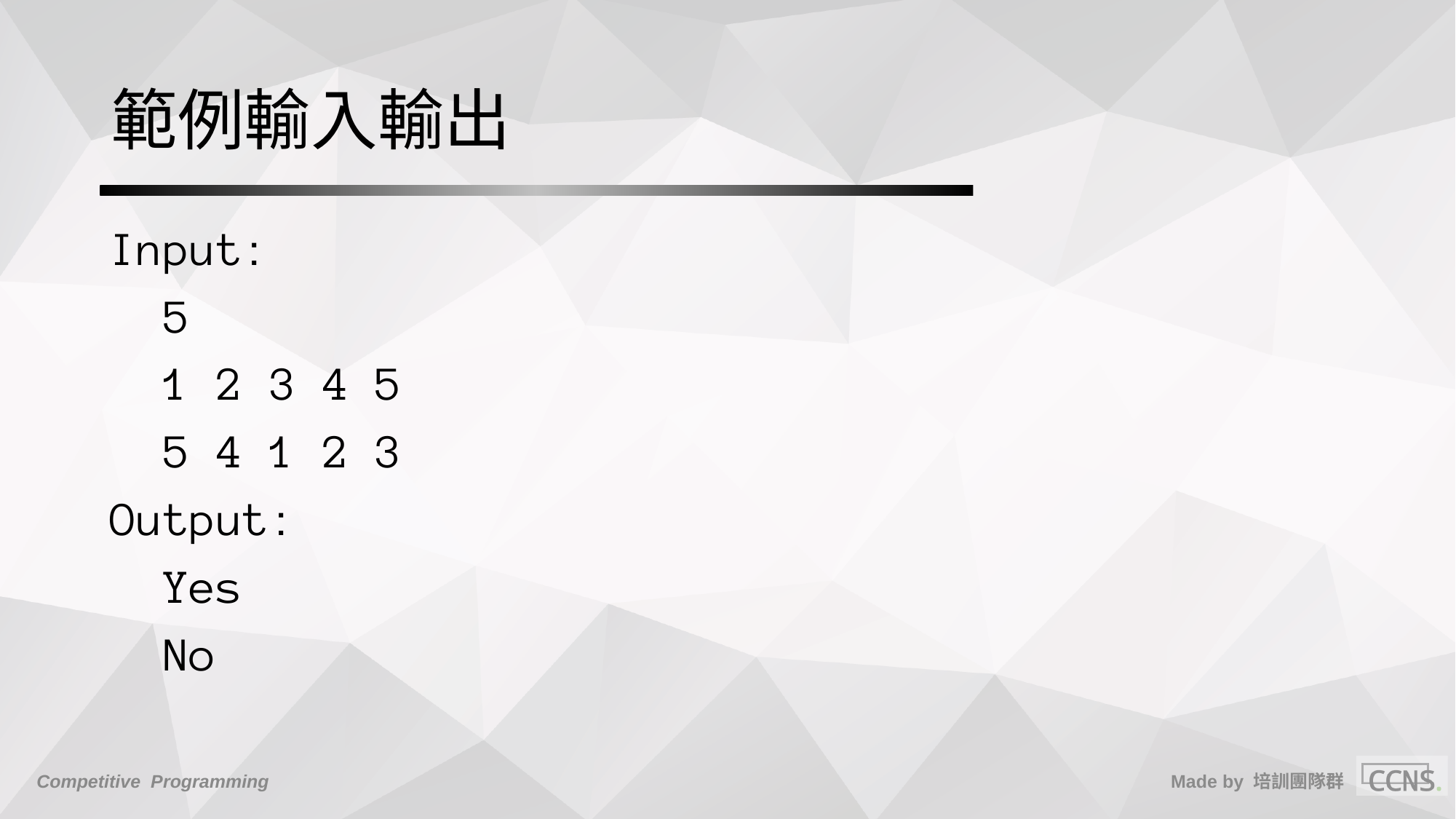

# 範例輸入輸出
Input:
  5
  1 2 3 4 5
  5 4 1 2 3
Output:
  Yes
  No